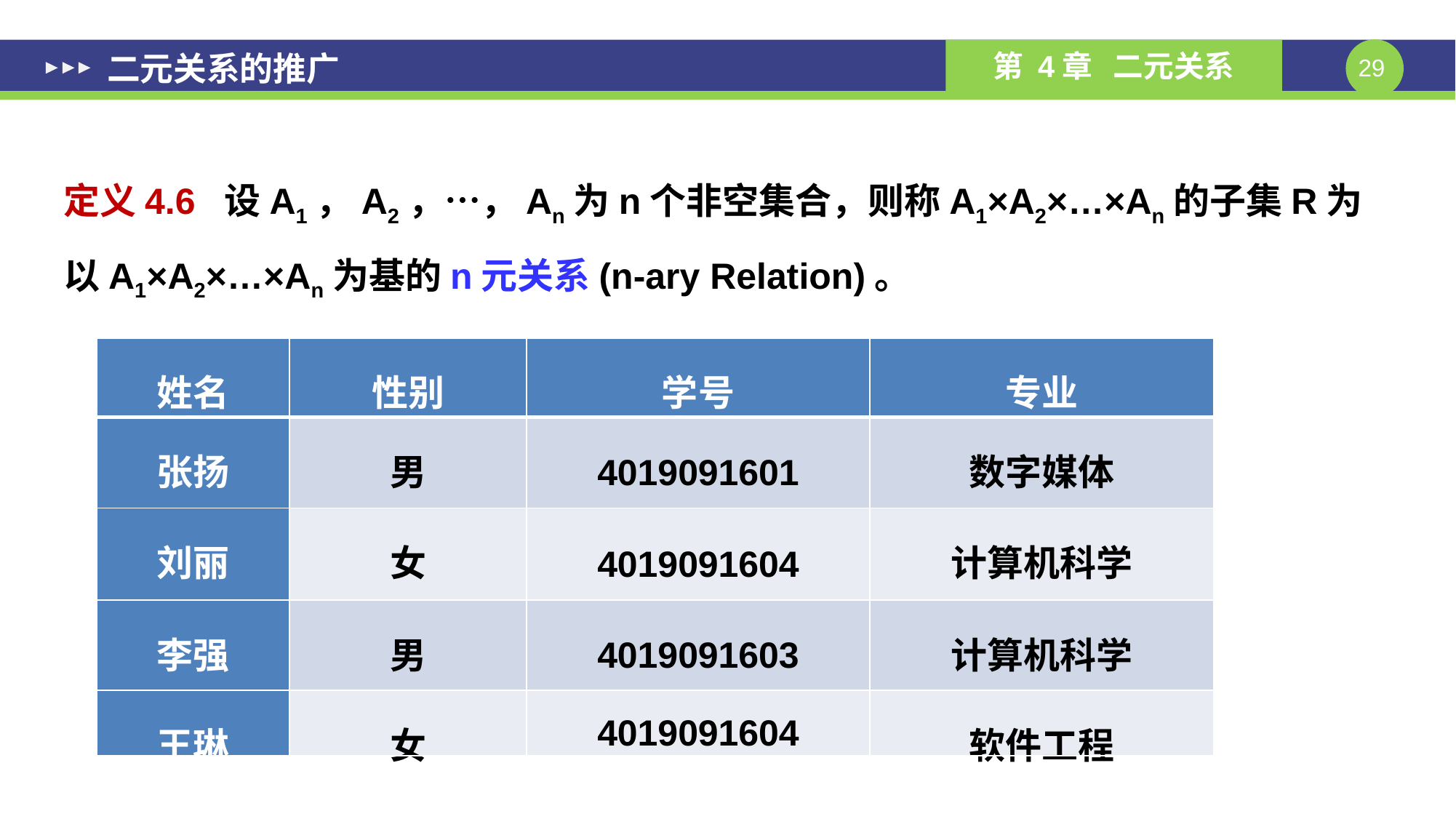

# 二元关系的推广
定义4.6  设A1，A2，…，An为n个非空集合，则称A1×A2×…×An的子集R为以A1×A2×…×An为基的n元关系(n-ary Relation)。
| 姓名 | 性别 | 学号 | 专业 |
| --- | --- | --- | --- |
| 张扬 | 男 | 4019091601 | 数字媒体 |
| 刘丽 | 女 | 4019091604 | 计算机科学 |
| 李强 | 男 | 4019091603 | 计算机科学 |
| 王琳 | 女 | 4019091604 | 软件工程 |